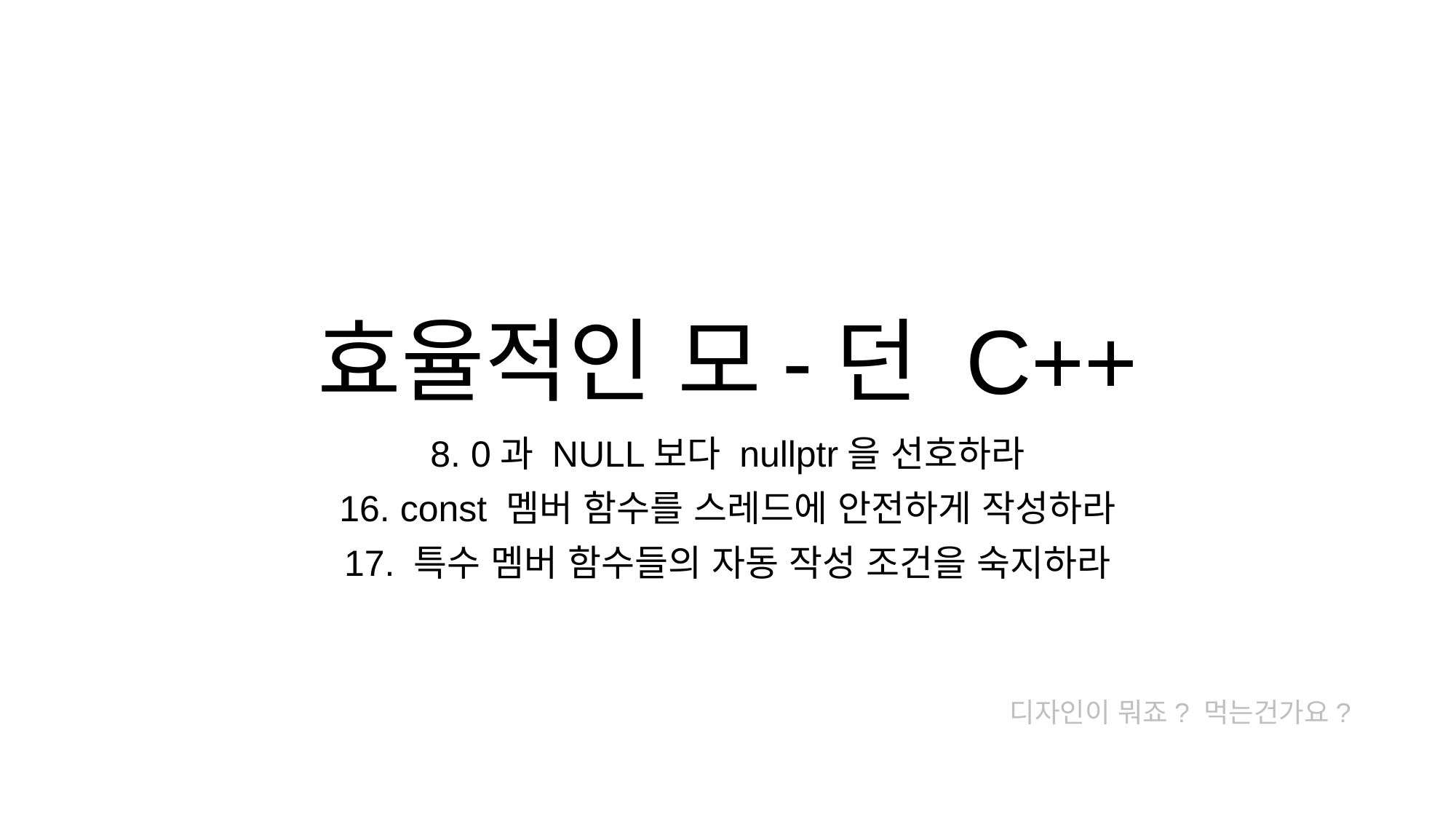

# 효율적인 모-던 C++
8. 0과 NULL보다 nullptr을 선호하라
16. const 멤버 함수를 스레드에 안전하게 작성하라
17. 특수 멤버 함수들의 자동 작성 조건을 숙지하라
디자인이 뭐죠? 먹는건가요?